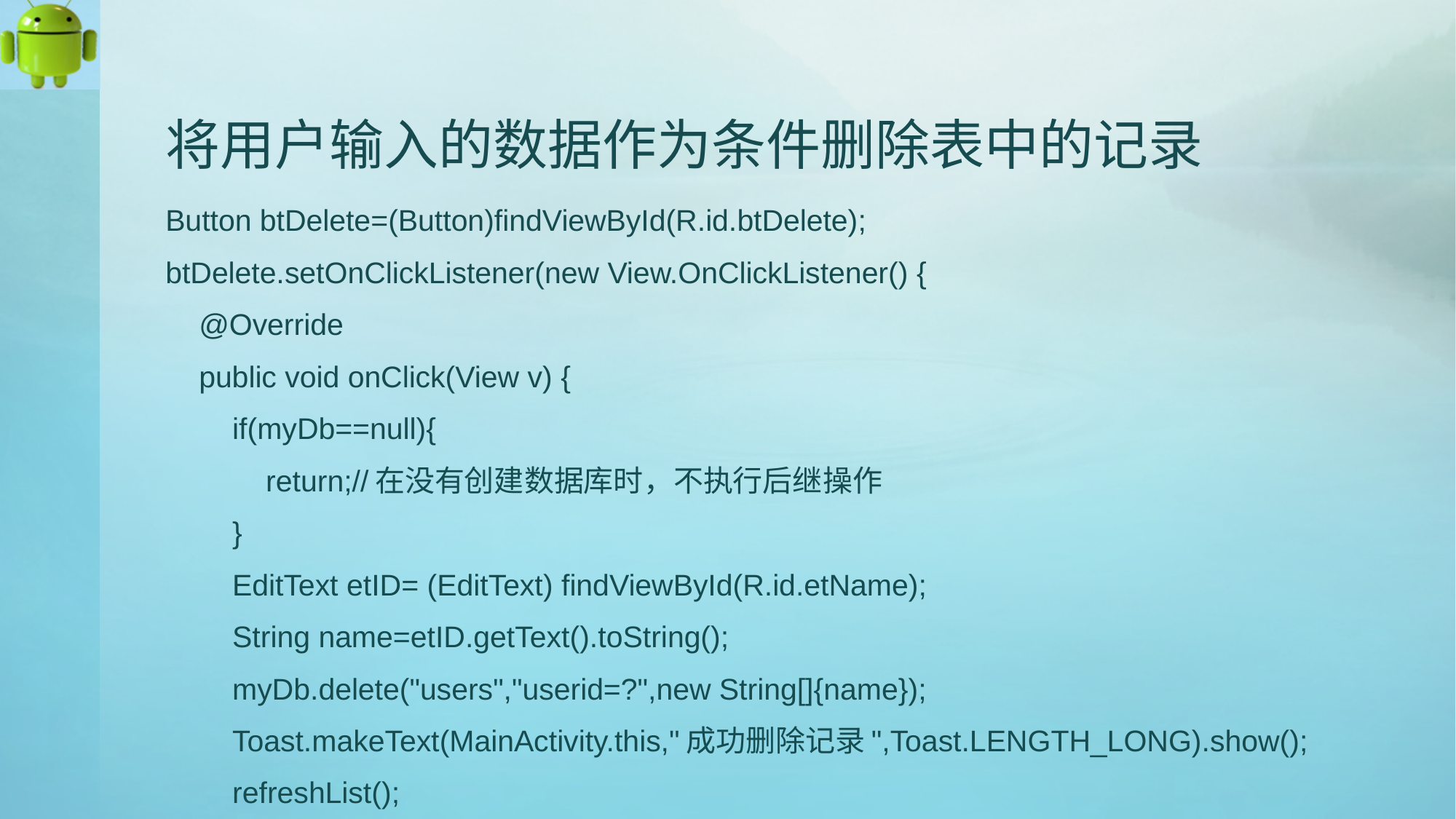

# 将用户输入的数据作为条件删除表中的记录
Button btDelete=(Button)findViewById(R.id.btDelete);
btDelete.setOnClickListener(new View.OnClickListener() {
    @Override
    public void onClick(View v) {
        if(myDb==null){
            return;//在没有创建数据库时，不执行后继操作
        }
        EditText etID= (EditText) findViewById(R.id.etName);
        String name=etID.getText().toString();
        myDb.delete("users","userid=?",new String[]{name});
        Toast.makeText(MainActivity.this,"成功删除记录",Toast.LENGTH_LONG).show();
        refreshList();